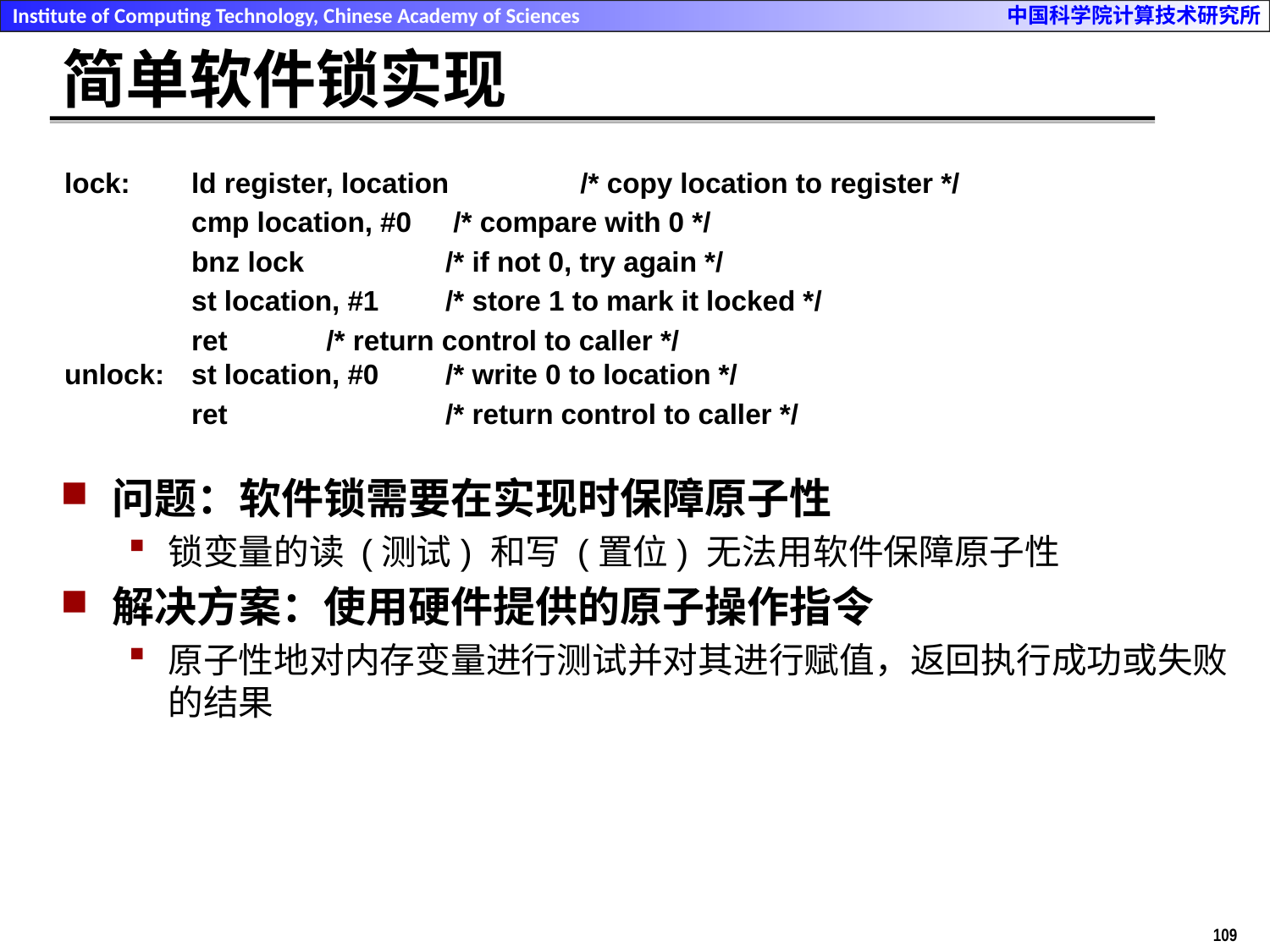

# 简单软件锁实现
lock:	ld register, location 	 /* copy location to register */
	cmp location, #0	 /* compare with 0 */
	bnz lock		/* if not 0, try again */
	st location, #1	/* store 1 to mark it locked */
	ret	 /* return control to caller */
unlock:	st location, #0	/* write 0 to location */
	ret		/* return control to caller */
问题：软件锁需要在实现时保障原子性
锁变量的读 (测试) 和写 (置位) 无法用软件保障原子性
解决方案：使用硬件提供的原子操作指令
原子性地对内存变量进行测试并对其进行赋值，返回执行成功或失败的结果